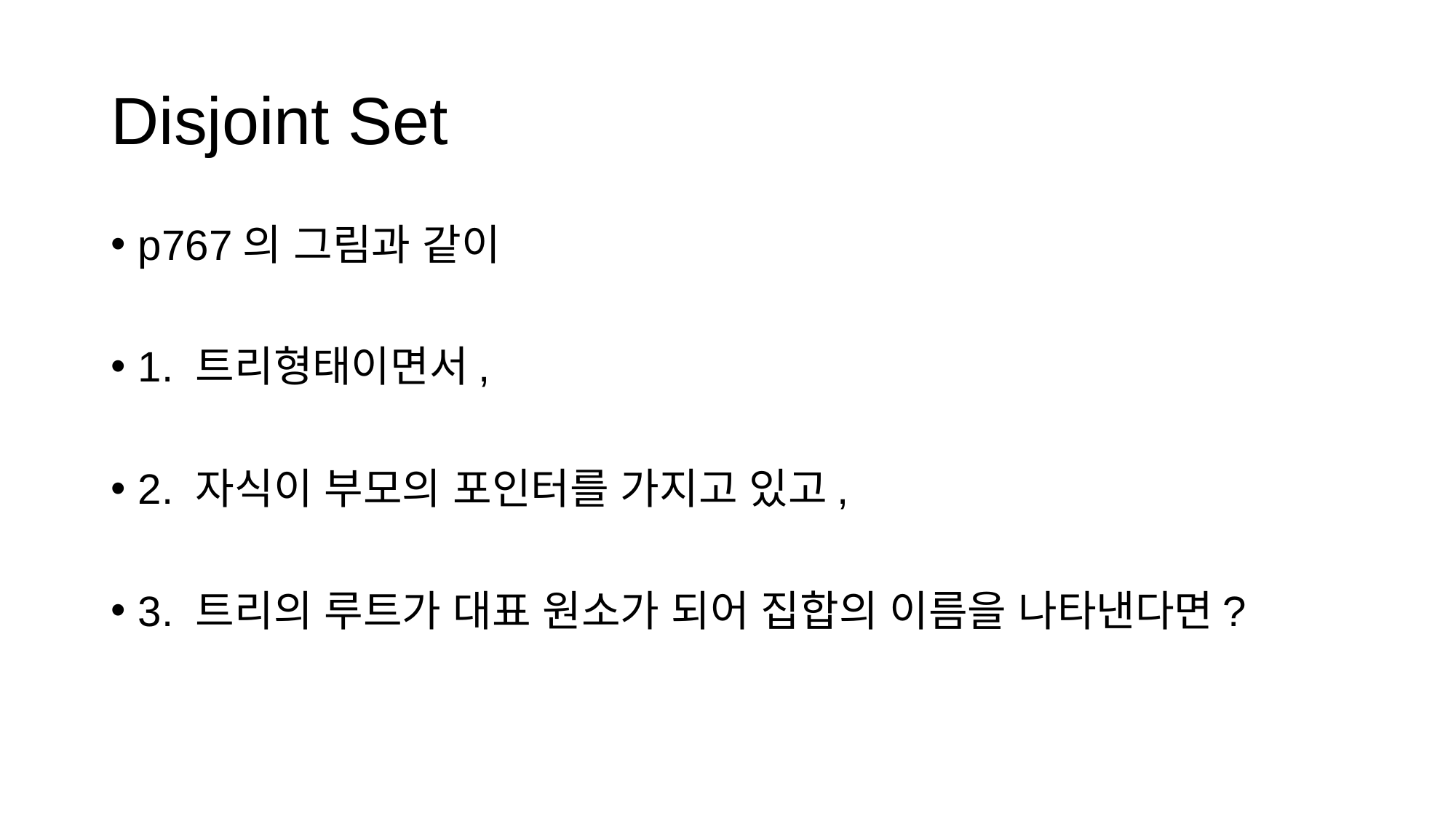

# Disjoint Set
p767의 그림과 같이

1. 트리형태이면서,

2. 자식이 부모의 포인터를 가지고 있고,

3. 트리의 루트가 대표 원소가 되어 집합의 이름을 나타낸다면?